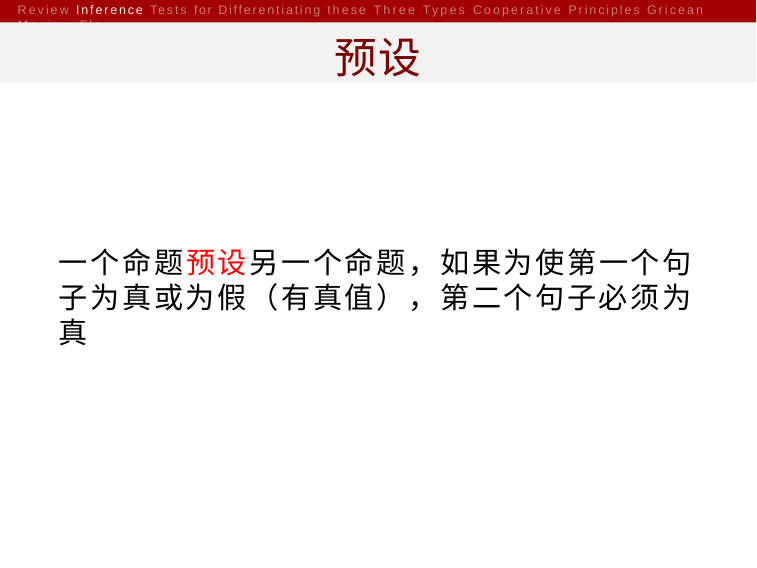

Review Inference Tests for Differentiating these Three Types Cooperative Principles Gricean Maxims Flo
预设
一个命题预设另一个命题，如果为使第一个句子为真或为假（有真值），第二个句子必须为真